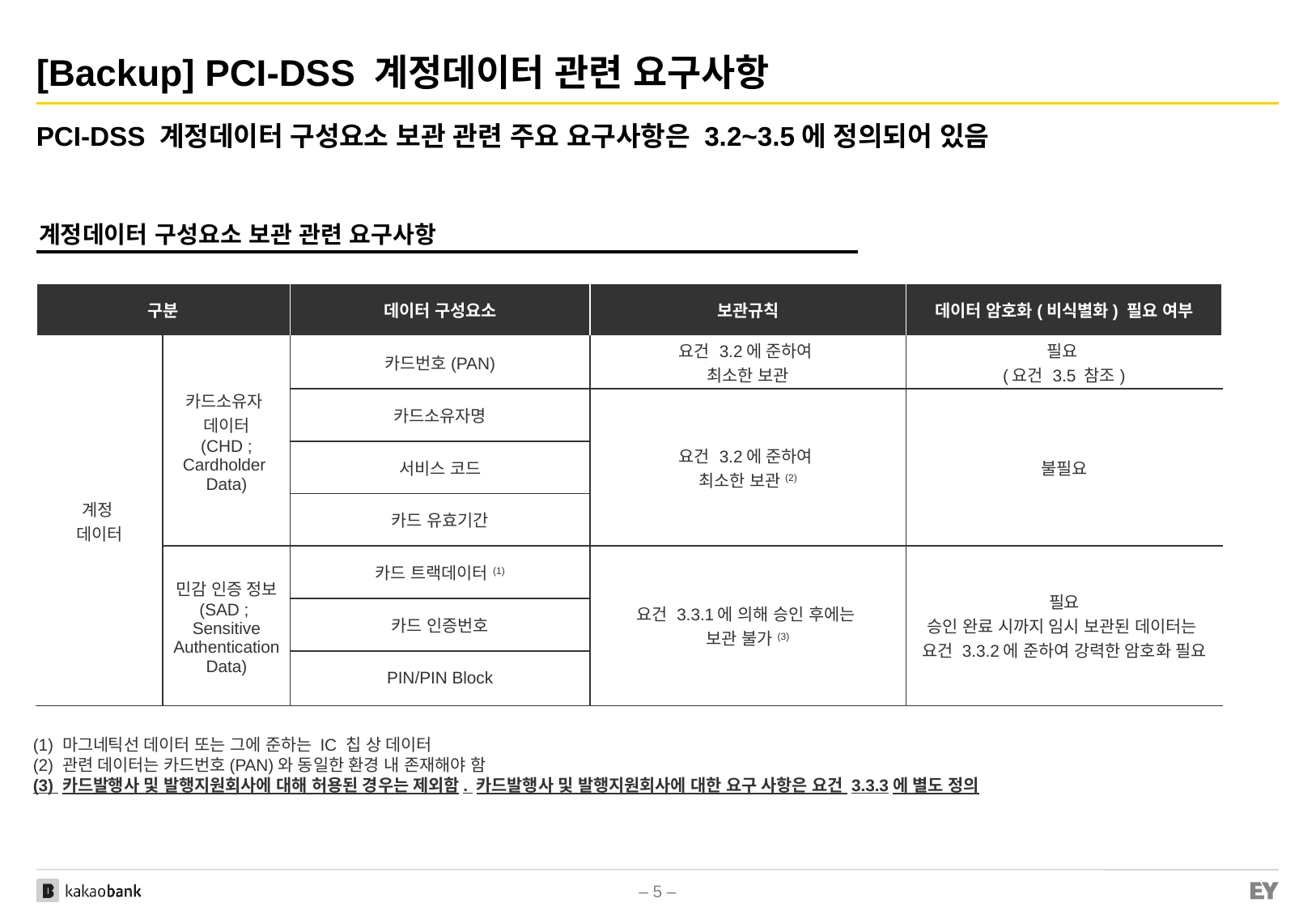

# [Backup] PCI-DSS 계정데이터 관련 요구사항
PCI-DSS 계정데이터 구성요소 보관 관련 주요 요구사항은 3.2~3.5에 정의되어 있음
계정데이터 구성요소 보관 관련 요구사항
| 구분 |  | 데이터 구성요소 | 보관규칙 | 데이터 암호화(비식별화) 필요 여부 |
| --- | --- | --- | --- | --- |
| 계정 데이터 | 카드소유자 데이터 (CHD ; Cardholder Data) | 카드번호(PAN) | 요건 3.2에 준하여 최소한 보관 | 필요 (요건 3.5 참조) |
|  |  | 카드소유자명 | 요건 3.2에 준하여 최소한 보관(2) | 불필요 |
|  |  | 서비스 코드 |  |  |
|  |  | 카드 유효기간 |  |  |
|  | 민감 인증 정보 (SAD ; Sensitive Authentication Data) | 카드 트랙데이터 (1) | 요건 3.3.1에 의해 승인 후에는 보관 불가(3) | 필요 승인 완료 시까지 임시 보관된 데이터는 요건 3.3.2에 준하여 강력한 암호화 필요 |
|  |  | 카드 인증번호 |  |  |
|  |  | PIN/PIN Block |  |  |
(1) 마그네틱선 데이터 또는 그에 준하는 IC 칩 상 데이터
(2) 관련 데이터는 카드번호(PAN)와 동일한 환경 내 존재해야 함
(3) 카드발행사 및 발행지원회사에 대해 허용된 경우는 제외함. 카드발행사 및 발행지원회사에 대한 요구 사항은 요건 3.3.3에 별도 정의